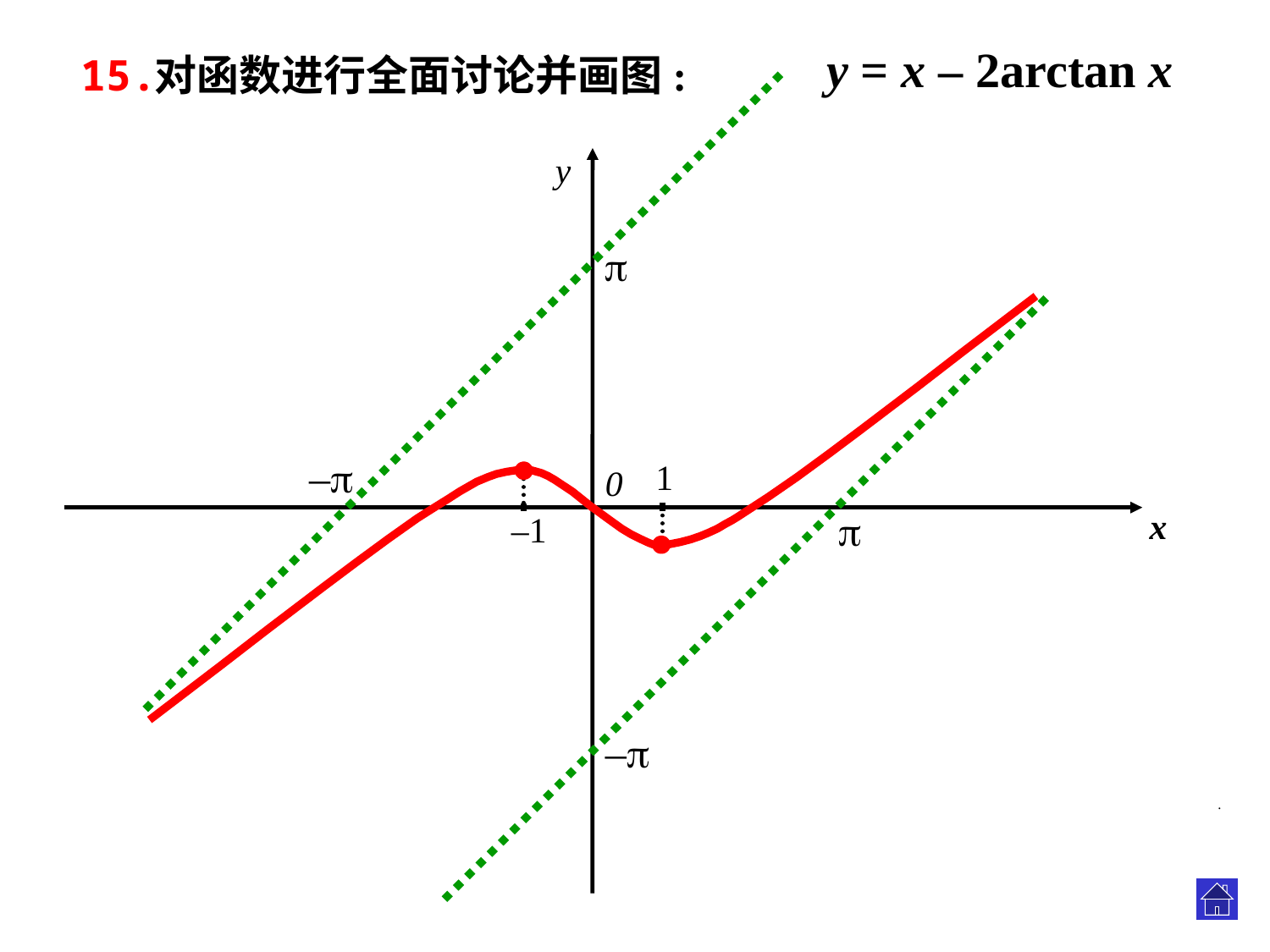

y = x – 2arctan x
15.

对函数进行全面讨论并画图:

y

0
x

π

–π
1

π
–1

–π
.